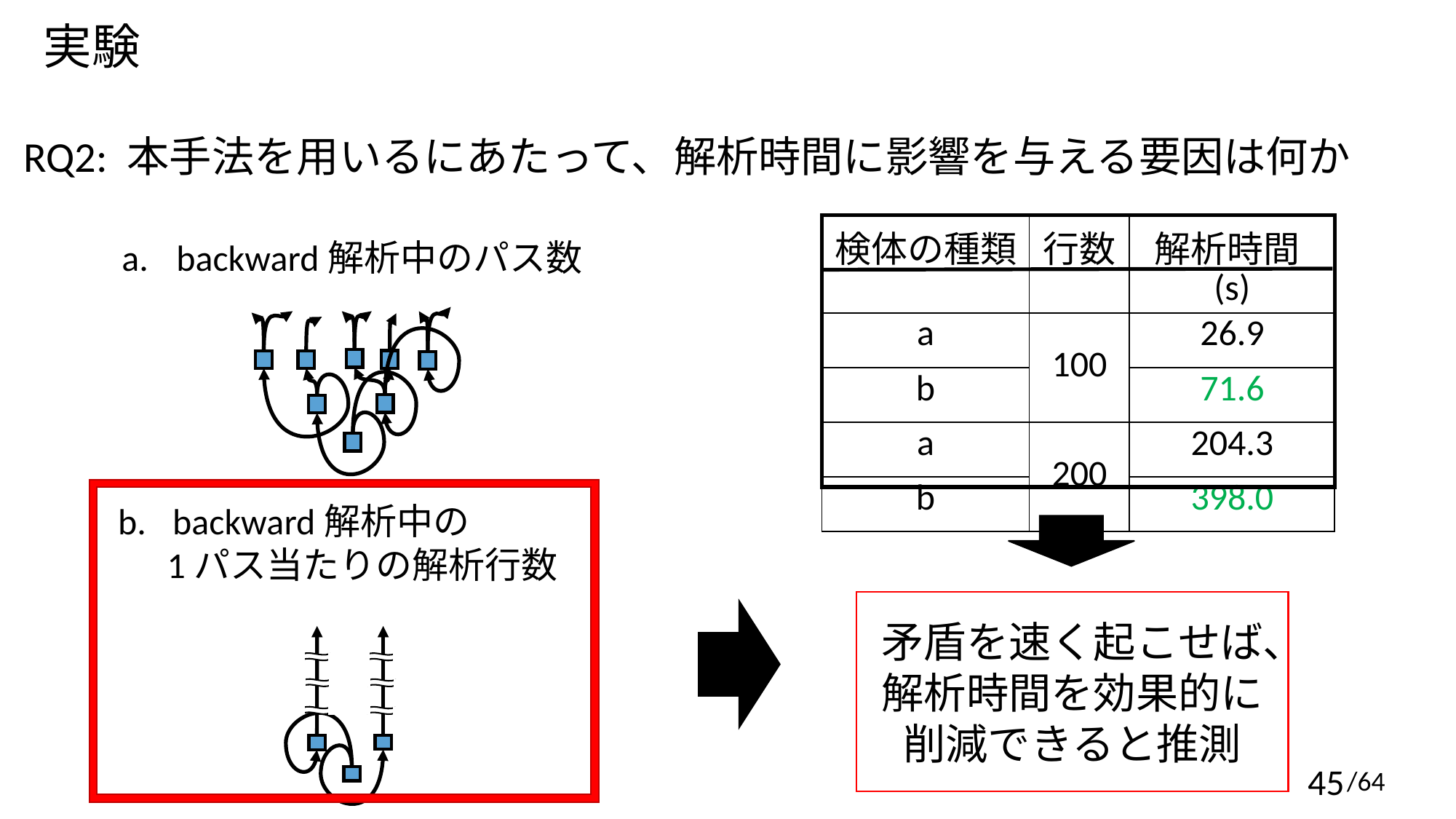

実験
RQ2: 本手法を用いるにあたって、解析時間に影響を与える要因は何か
| 検体の種類 | 行数 | 解析時間(s) |
| --- | --- | --- |
| a | 100 | 26.9 |
| b |  | 71.6 |
| a | 200 | 204.3 |
| b |  | 398.0 |

backward解析中のパス数

backward解析中の
      1パス当たりの解析行数

矛盾を速く起こせば、
解析時間を効果的に削減できると推測

/64
45